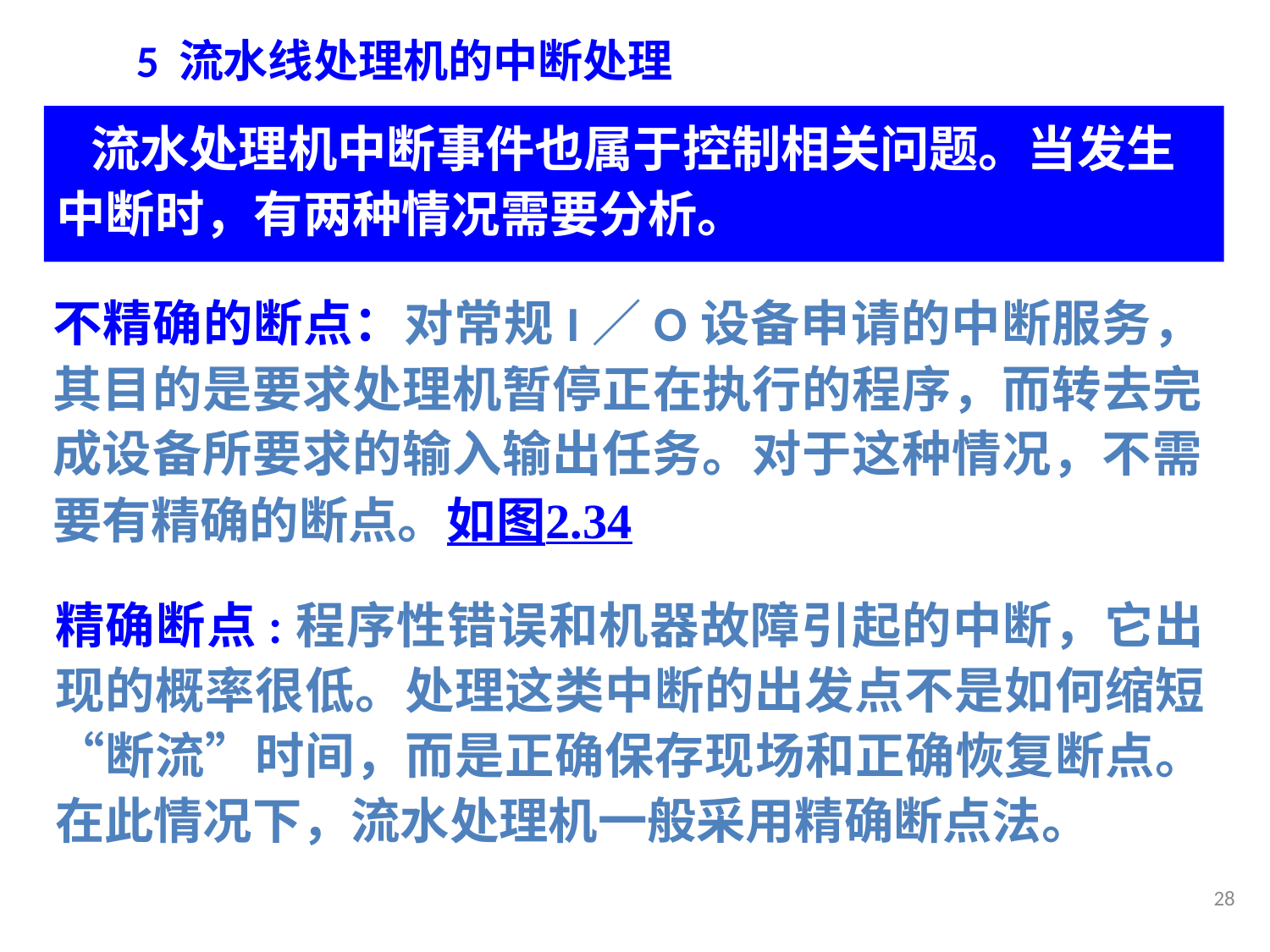

# 5 流水线处理机的中断处理
  流水处理机中断事件也属于控制相关问题。当发生中断时，有两种情况需要分析。
不精确的断点：对常规I／O设备申请的中断服务，其目的是要求处理机暂停正在执行的程序，而转去完成设备所要求的输入输出任务。对于这种情况，不需要有精确的断点。如图2.34所示。
精确断点:程序性错误和机器故障引起的中断，它出现的概率很低。处理这类中断的出发点不是如何缩短“断流”时间，而是正确保存现场和正确恢复断点。在此情况下，流水处理机一般采用精确断点法。
28